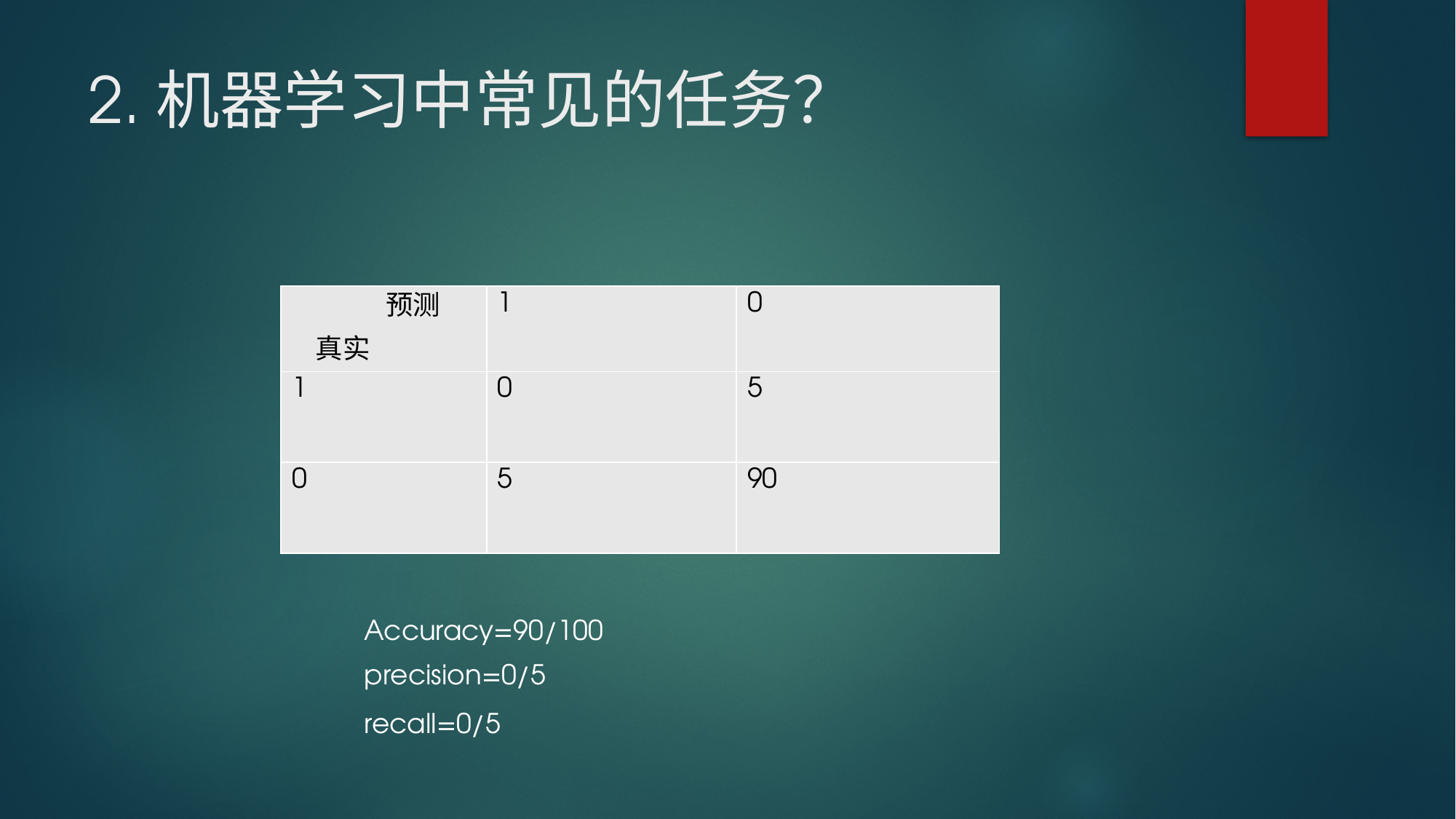

# 2.机器学习中常见的任务？
预测
|  | 1 | 0 |
| --- | --- | --- |
| 1 | 0 | 5 |
| 0 | 5 | 90 |
真实
Accuracy=90/100
precision=0/5
recall=0/5